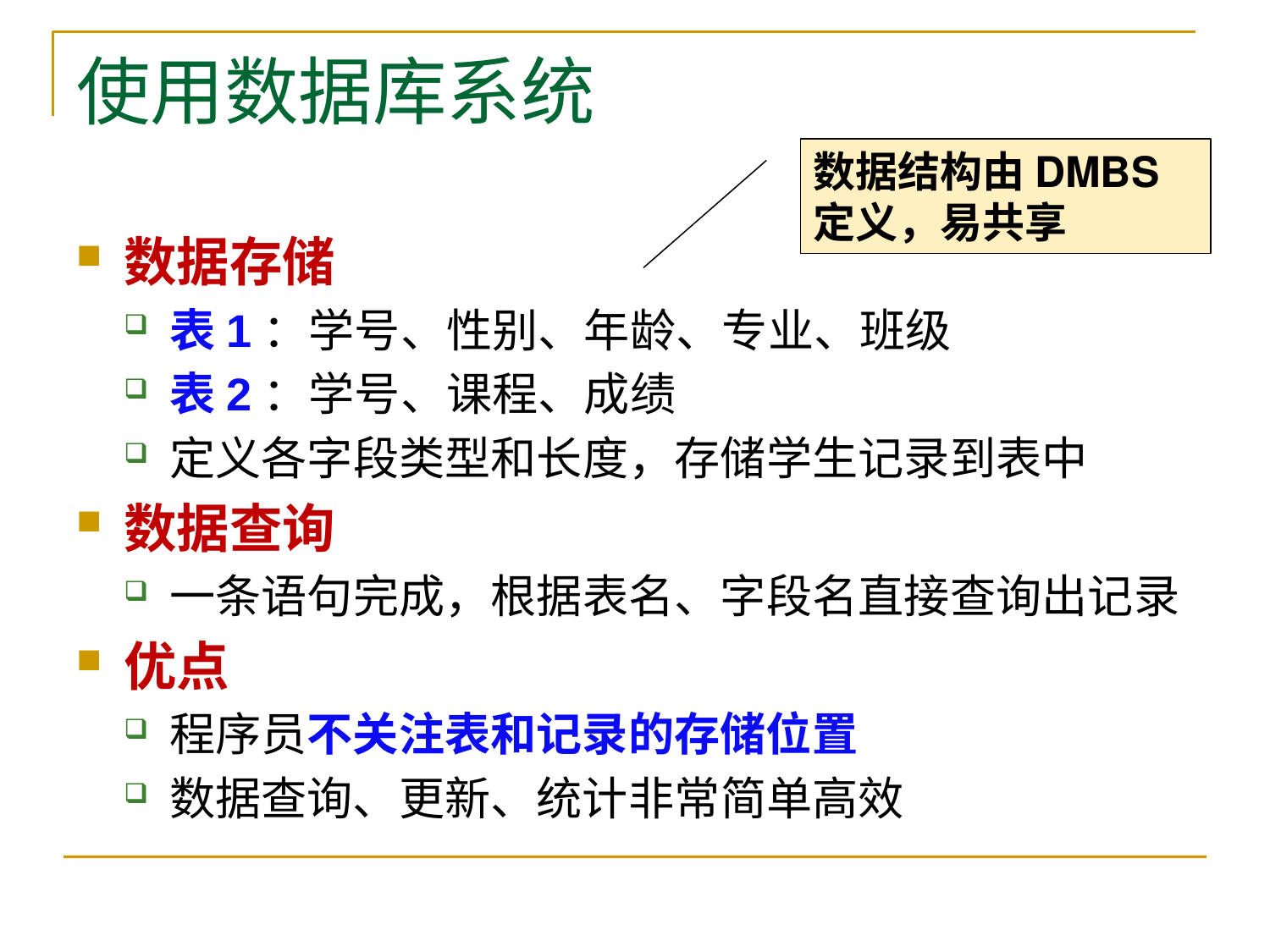

# 使用数据库系统
数据结构由DMBS定义，易共享
数据存储
表1：学号、性别、年龄、专业、班级
表2：学号、课程、成绩
定义各字段类型和长度，存储学生记录到表中
数据查询
一条语句完成，根据表名、字段名直接查询出记录
优点
程序员不关注表和记录的存储位置
数据查询、更新、统计非常简单高效